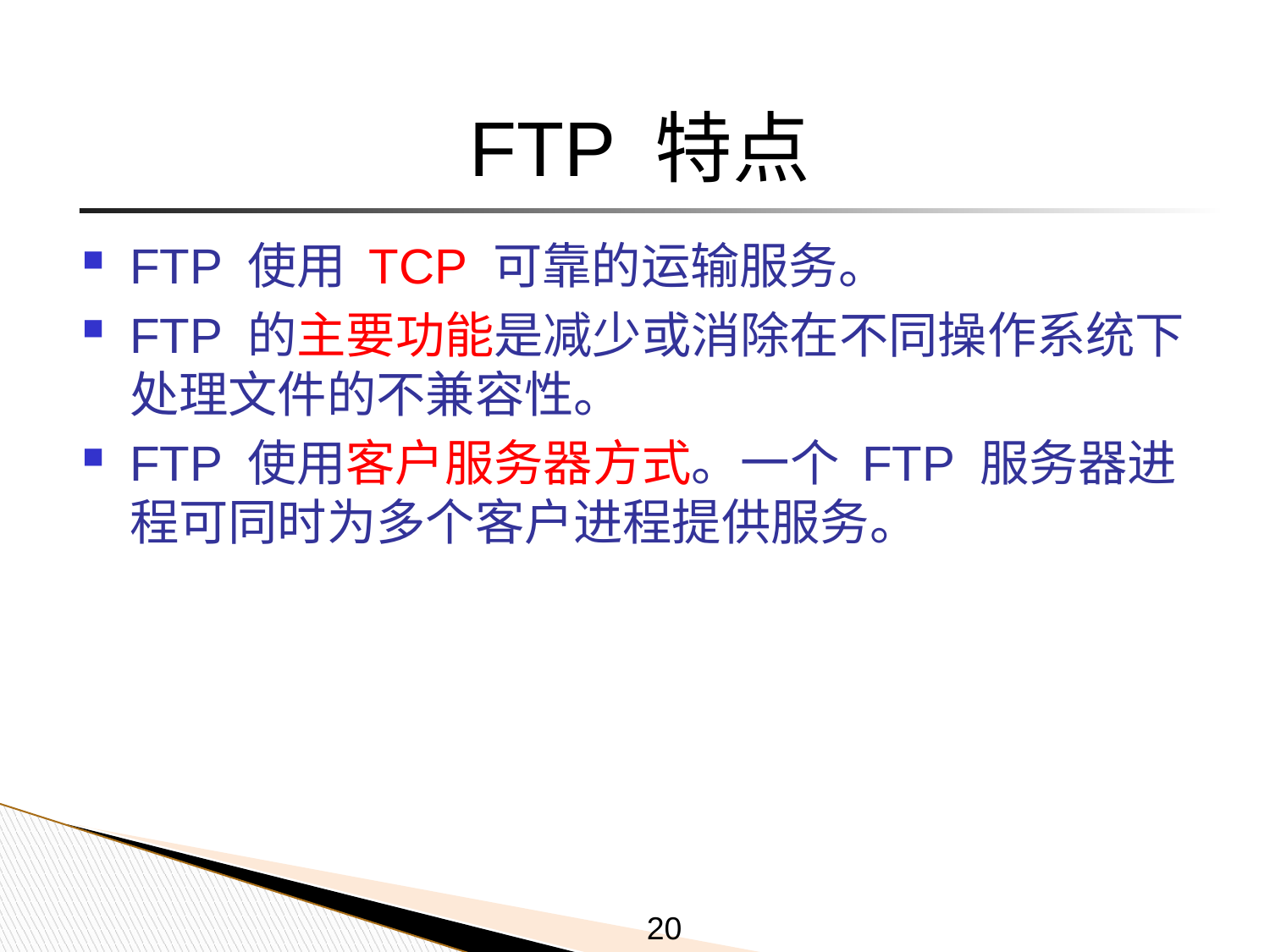

# FTP 特点
FTP 使用 TCP 可靠的运输服务。
FTP 的主要功能是减少或消除在不同操作系统下处理文件的不兼容性。
FTP 使用客户服务器方式。一个 FTP 服务器进程可同时为多个客户进程提供服务。
20